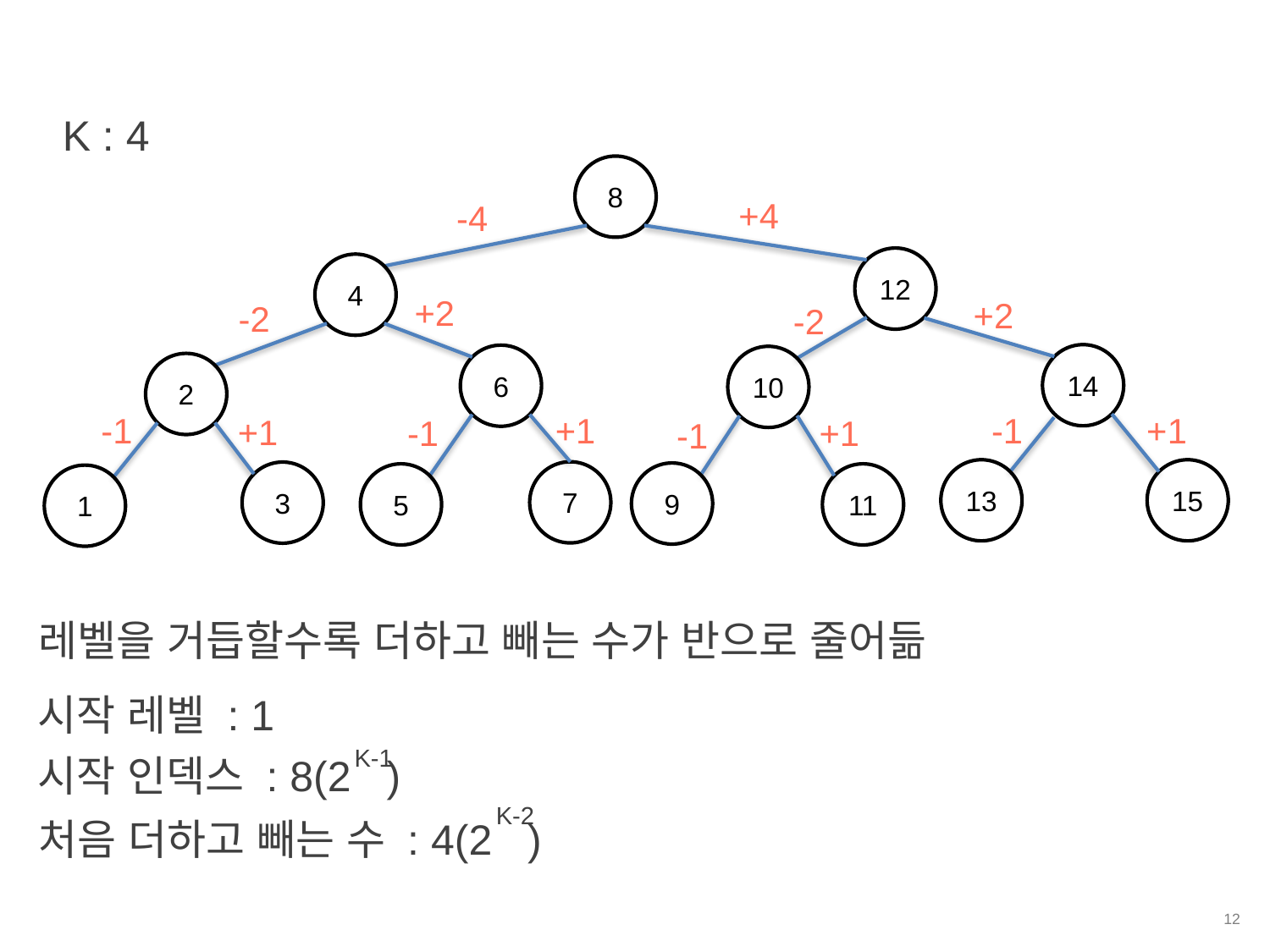

K : 4
8
+4
-4
12
4
+2
+2
-2
-2
14
6
10
2
-1
+1
-1
+1
+1
-1
+1
-1
13
15
7
3
9
5
11
1
레벨을 거듭할수록 더하고 빼는 수가 반으로 줄어듦
시작 레벨 : 1
K-1
시작 인덱스 : 8(2   )
K-2
처음 더하고 빼는 수 : 4(2   )